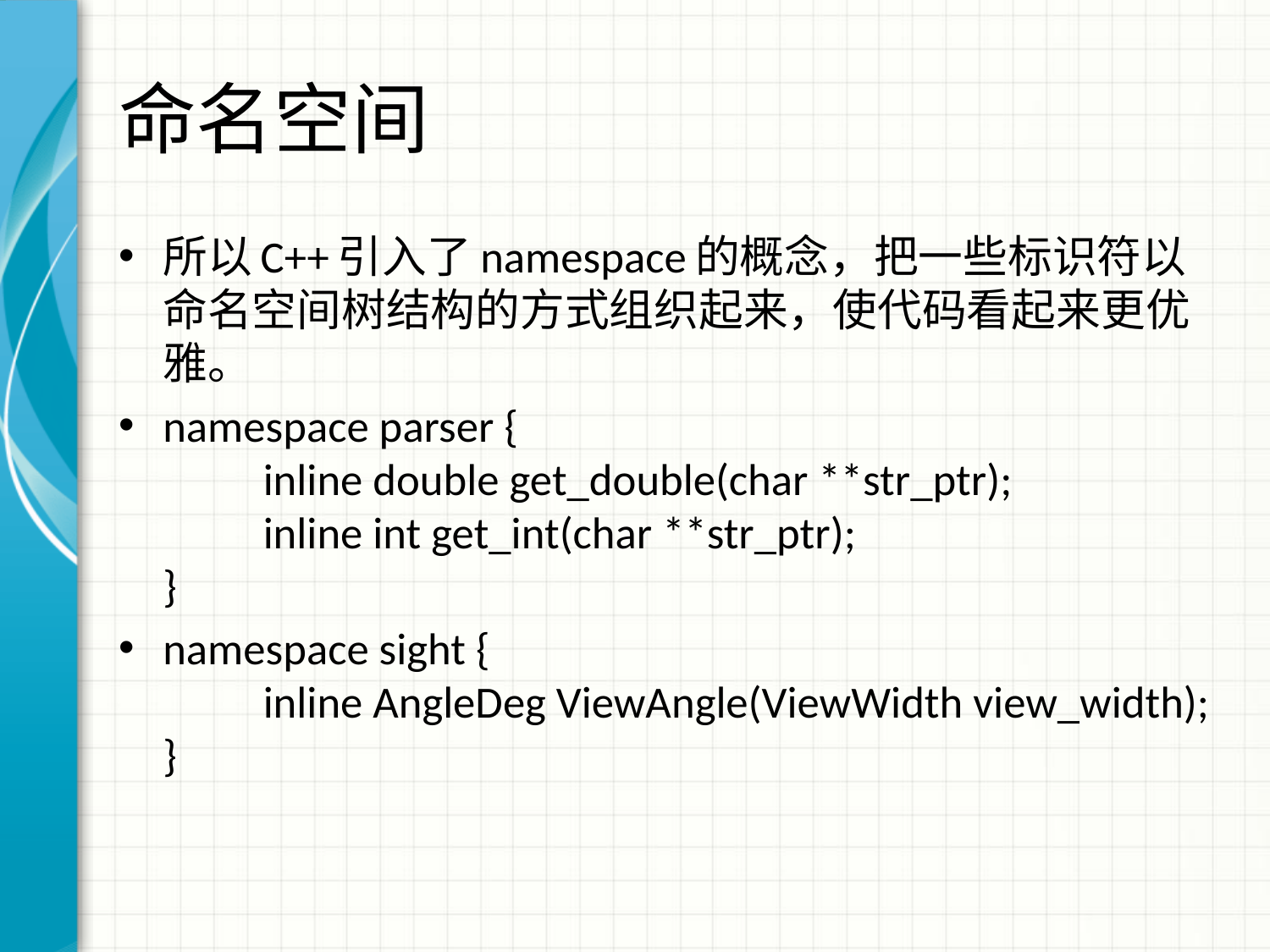

# 命名空间
所以C++引入了namespace的概念，把一些标识符以命名空间树结构的方式组织起来，使代码看起来更优雅。
namespace parser {
	inline double get_double(char **str_ptr);
	inline int get_int(char **str_ptr);
}
namespace sight {
	inline AngleDeg ViewAngle(ViewWidth view_width);
}